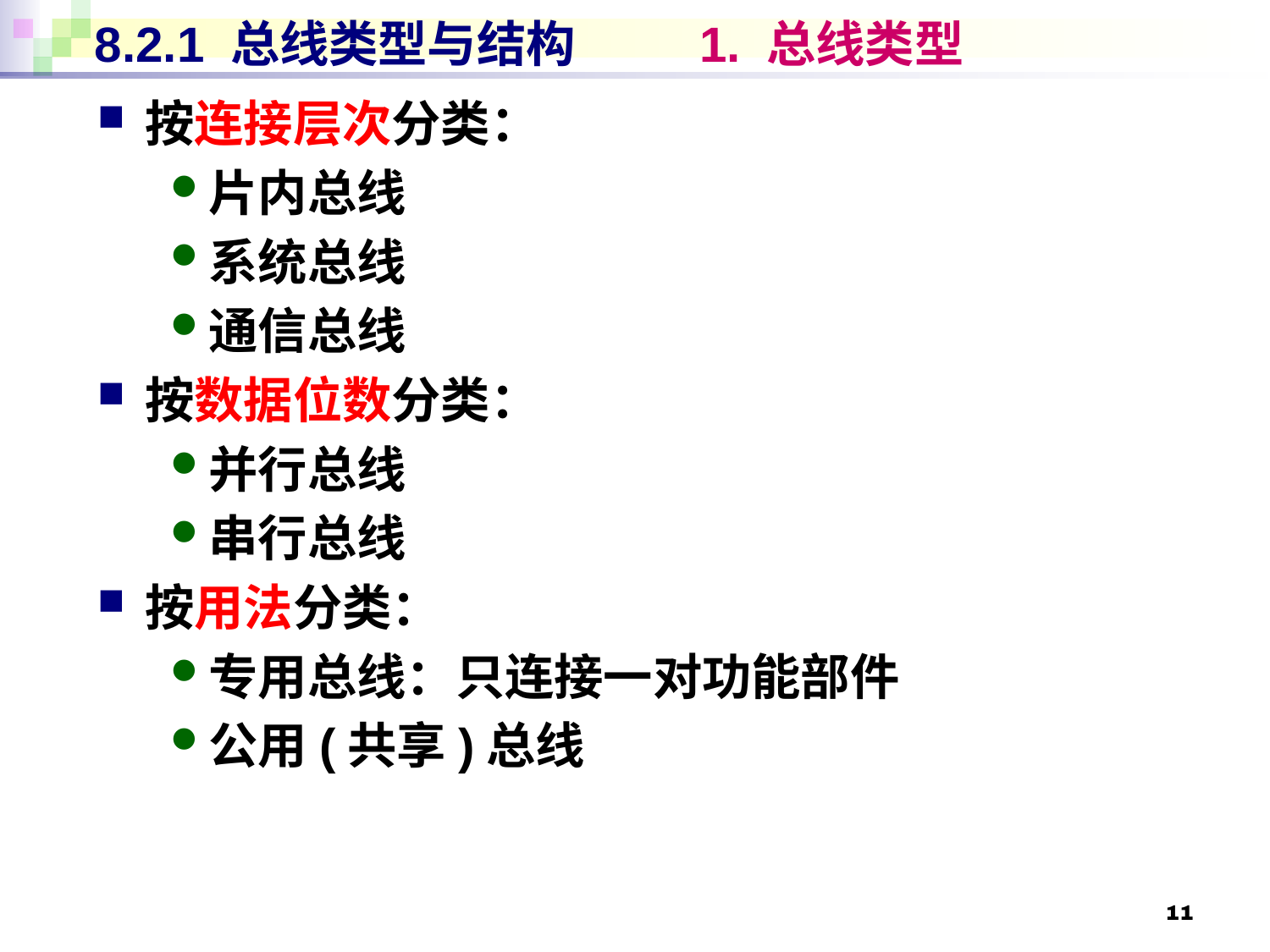

# 8.2.1 总线类型与结构          1. 总线类型
按连接层次分类：
片内总线
系统总线
通信总线
按数据位数分类：
并行总线
串行总线
按用法分类：
专用总线：只连接一对功能部件
公用(共享)总线

11